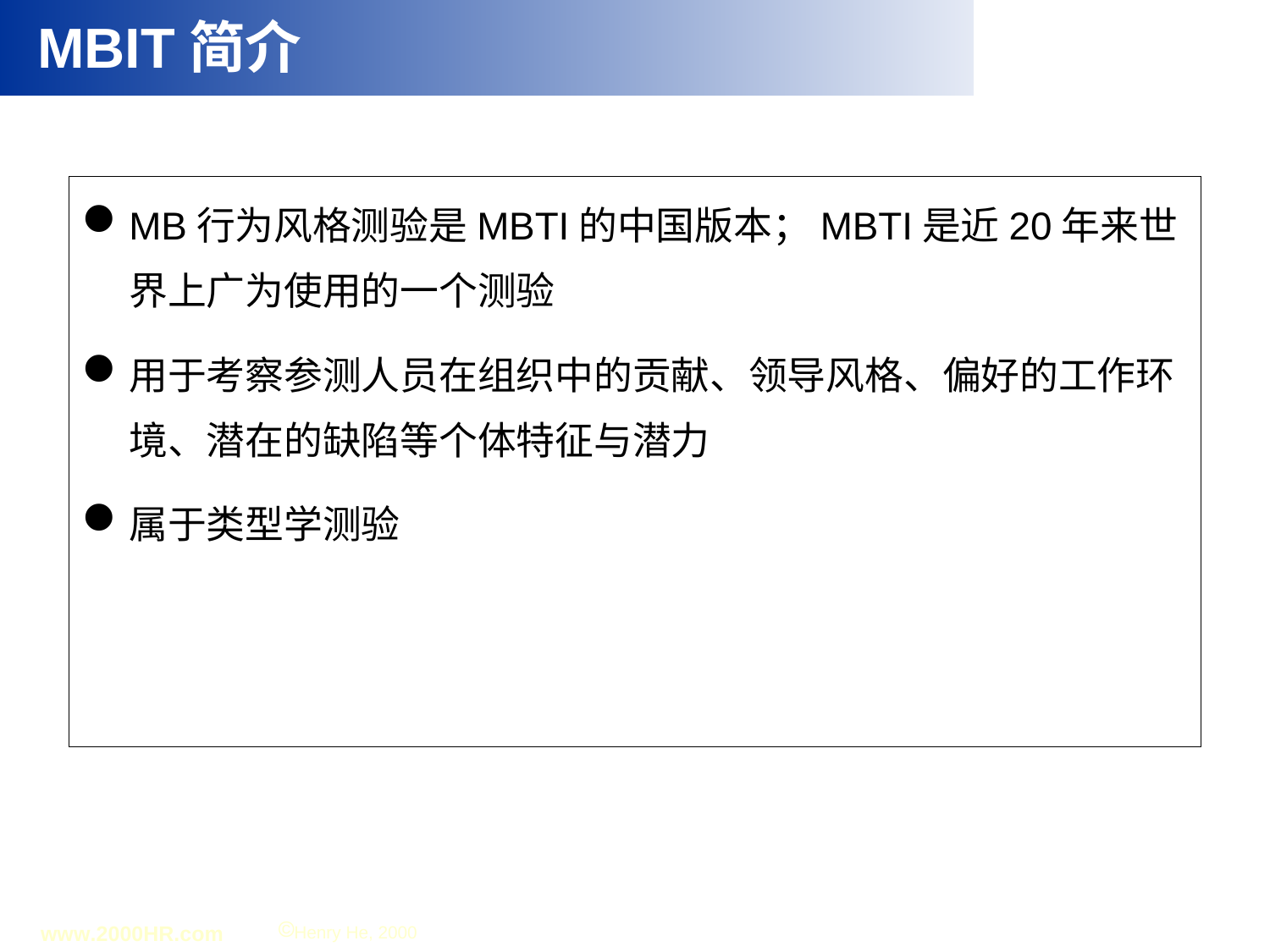

MBIT简介
MB行为风格测验是MBTI的中国版本；MBTI是近20年来世界上广为使用的一个测验
用于考察参测人员在组织中的贡献、领导风格、偏好的工作环境、潜在的缺陷等个体特征与潜力
属于类型学测验